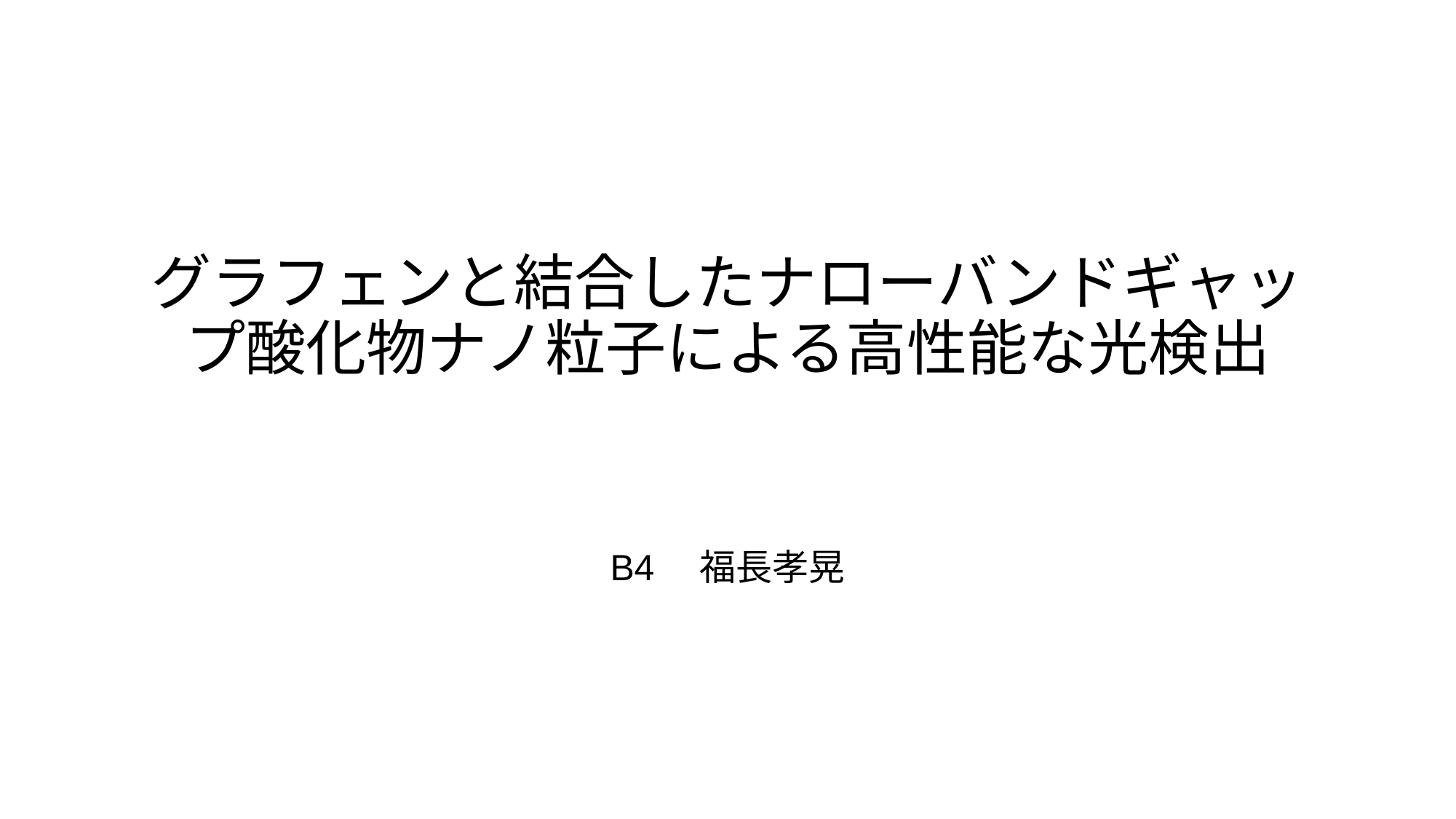

# グラフェンと結合したナローバンドギャップ酸化物ナノ粒子による高性能な光検出

B4　福長孝晃